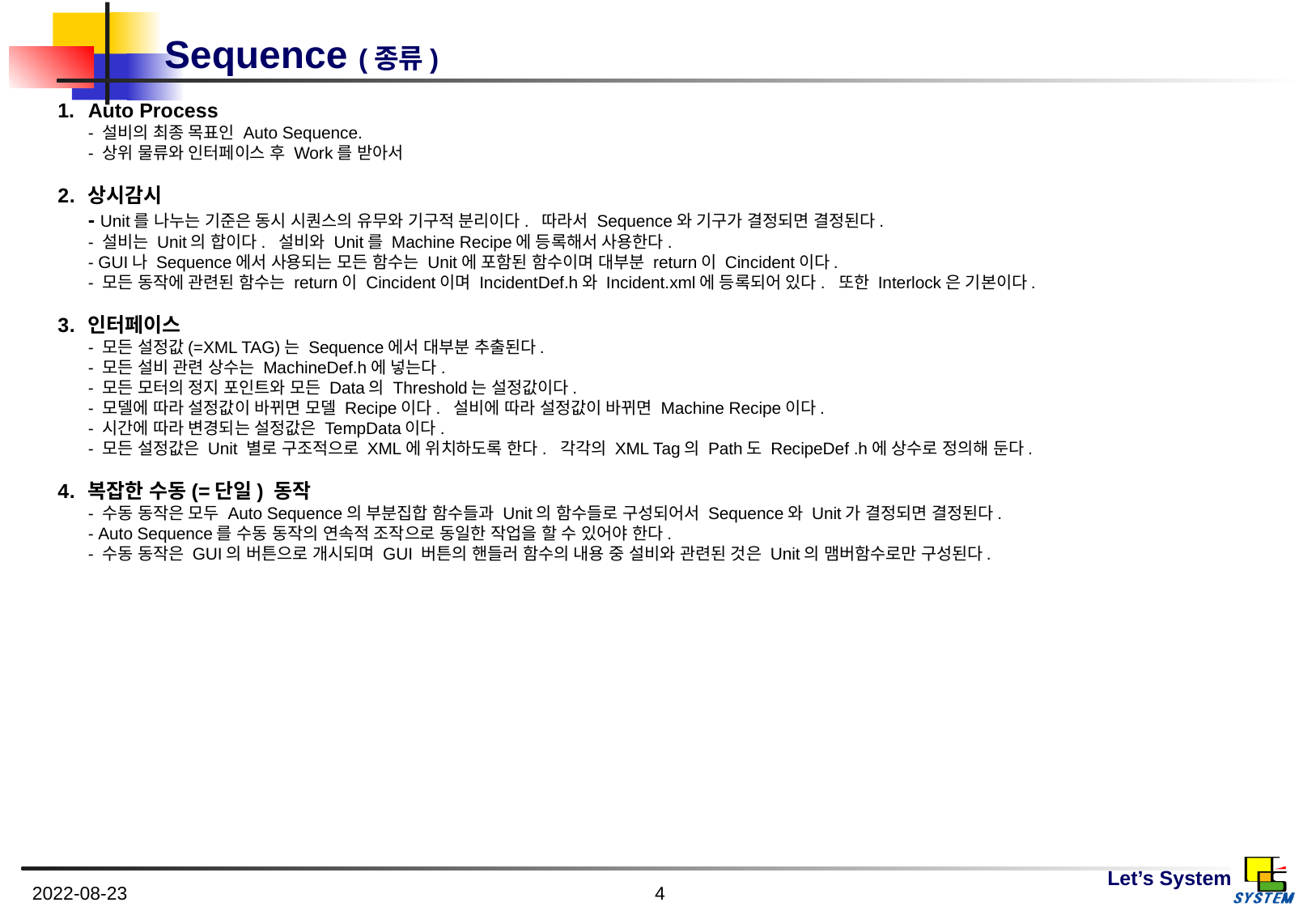

# Sequence (종류)
Auto Process
- 설비의 최종 목표인 Auto Sequence.
- 상위 물류와 인터페이스 후 Work를 받아서
상시감시
- Unit를 나누는 기준은 동시 시퀀스의 유무와 기구적 분리이다.  따라서 Sequence와 기구가 결정되면 결정된다.
- 설비는 Unit의 합이다.  설비와 Unit를 Machine Recipe에 등록해서 사용한다.
- GUI나 Sequence에서 사용되는 모든 함수는 Unit에 포함된 함수이며 대부분 return이 Cincident이다.
- 모든 동작에 관련된 함수는 return이 Cincident이며 IncidentDef.h와 Incident.xml에 등록되어 있다.  또한 Interlock은 기본이다.
인터페이스
- 모든 설정값(=XML TAG)는 Sequence에서 대부분 추출된다.
- 모든 설비 관련 상수는 MachineDef.h에 넣는다.
- 모든 모터의 정지 포인트와 모든 Data의 Threshold는 설정값이다.
- 모델에 따라 설정값이 바뀌면 모델 Recipe이다.  설비에 따라 설정값이 바뀌면 Machine Recipe이다.
- 시간에 따라 변경되는 설정값은 TempData이다.
- 모든 설정값은 Unit 별로 구조적으로 XML에 위치하도록 한다.  각각의 XML Tag의 Path도 RecipeDef .h에 상수로 정의해 둔다.
복잡한 수동(=단일) 동작
- 수동 동작은 모두 Auto Sequence의 부분집합 함수들과 Unit의 함수들로 구성되어서 Sequence와 Unit가 결정되면 결정된다.
- Auto Sequence를 수동 동작의 연속적 조작으로 동일한 작업을 할 수 있어야 한다.
- 수동 동작은 GUI의 버튼으로 개시되며 GUI 버튼의 핸들러 함수의 내용 중 설비와 관련된 것은 Unit의 맴버함수로만 구성된다.
2022-08-23
4